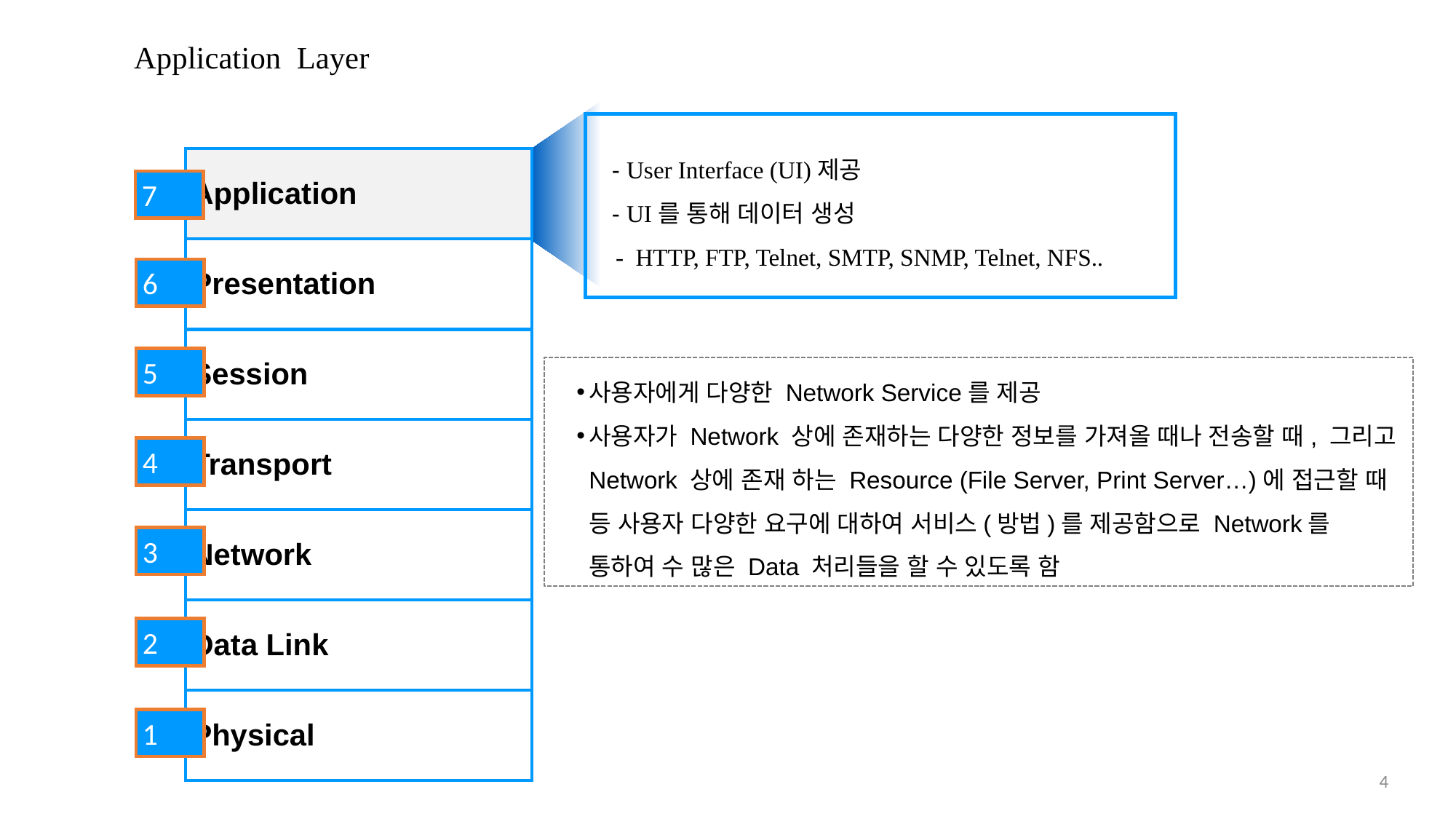

# Application  Layer
   - User Interface (UI)제공
   - UI를 통해 데이터 생성
    -  HTTP, FTP, Telnet, SMTP, SNMP, Telnet, NFS..
| Application |
| --- |
| Presentation |
| Session |
| Transport |
| Network |
| Data Link |
| Physical |

7
6
5
사용자에게 다양한 Network Service를 제공
사용자가 Network 상에 존재하는 다양한 정보를 가져올 때나 전송할 때, 그리고 Network 상에 존재 하는 Resource (File Server, Print Server…)에 접근할 때 등 사용자 다양한 요구에 대하여 서비스(방법)를 제공함으로 Network를 통하여 수 많은 Data 처리들을 할 수 있도록 함
4
3
2
1
4